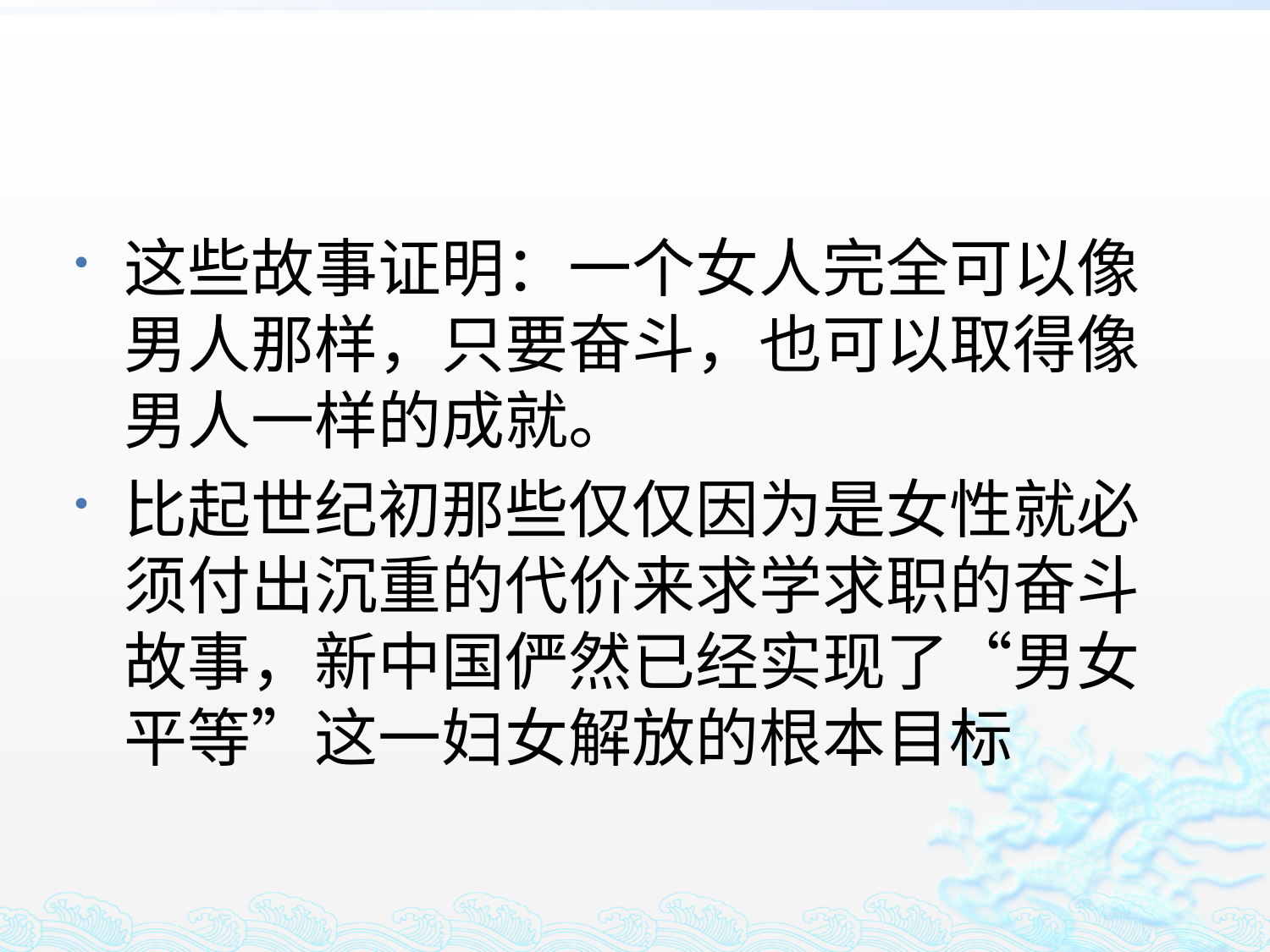

#
这些故事证明：一个女人完全可以像男人那样，只要奋斗，也可以取得像男人一样的成就。
比起世纪初那些仅仅因为是女性就必须付出沉重的代价来求学求职的奋斗故事，新中国俨然已经实现了“男女平等”这一妇女解放的根本目标